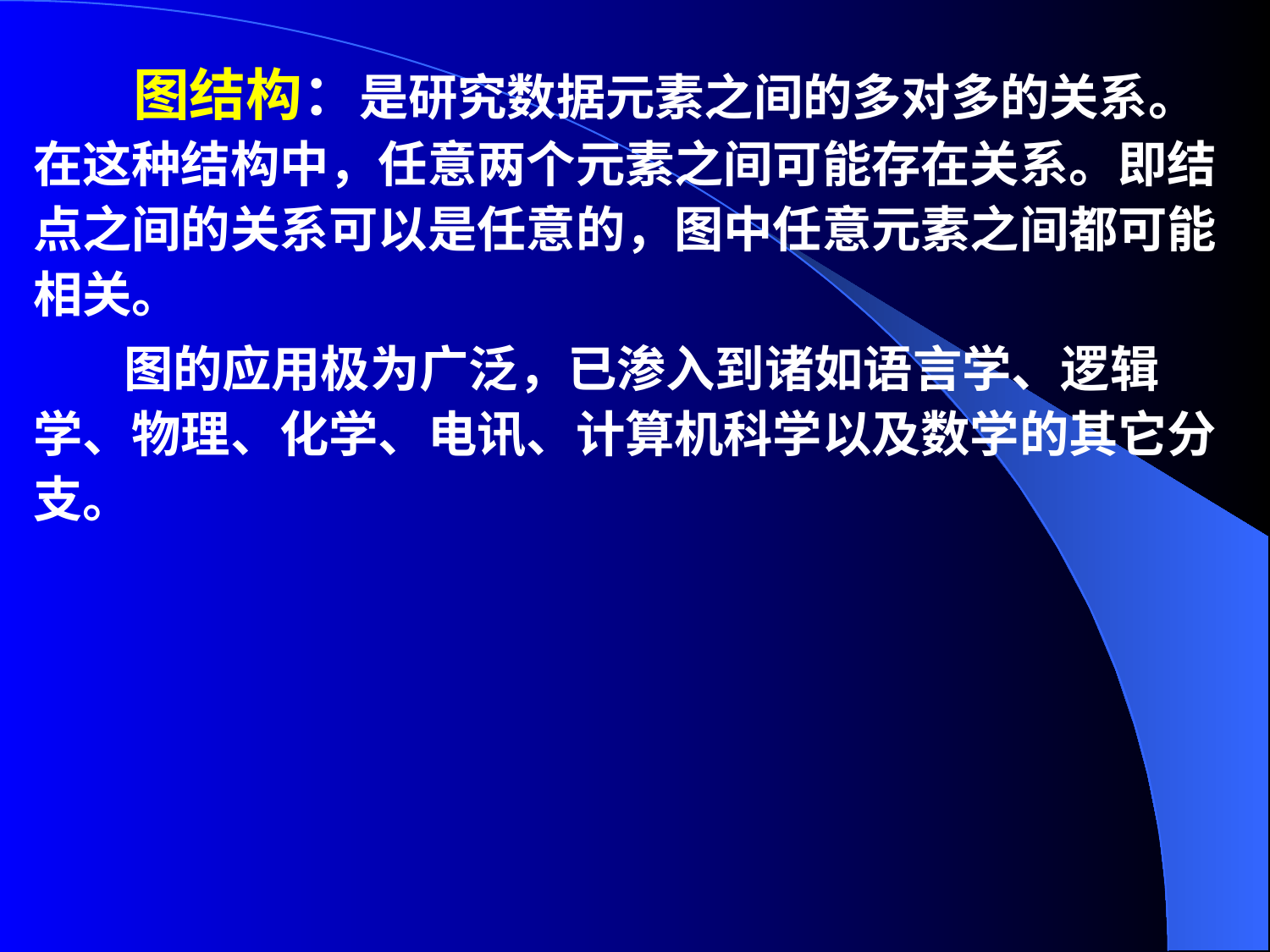

图结构：是研究数据元素之间的多对多的关系。在这种结构中，任意两个元素之间可能存在关系。即结点之间的关系可以是任意的，图中任意元素之间都可能相关。
       图的应用极为广泛，已渗入到诸如语言学、逻辑学、物理、化学、电讯、计算机科学以及数学的其它分支。